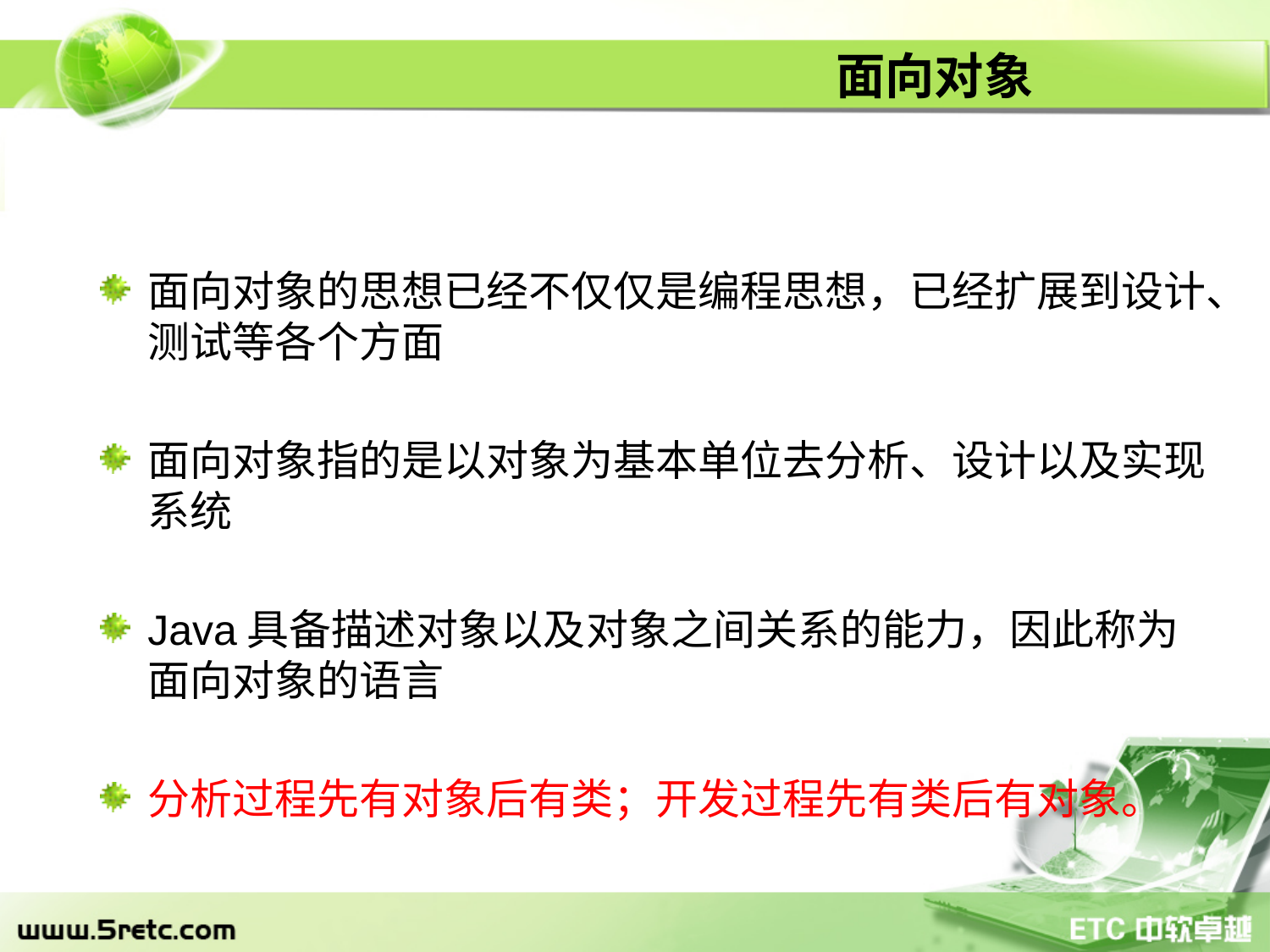

# 面向对象
面向对象的思想已经不仅仅是编程思想，已经扩展到设计、测试等各个方面

面向对象指的是以对象为基本单位去分析、设计以及实现系统

Java具备描述对象以及对象之间关系的能力，因此称为面向对象的语言

分析过程先有对象后有类；开发过程先有类后有对象。